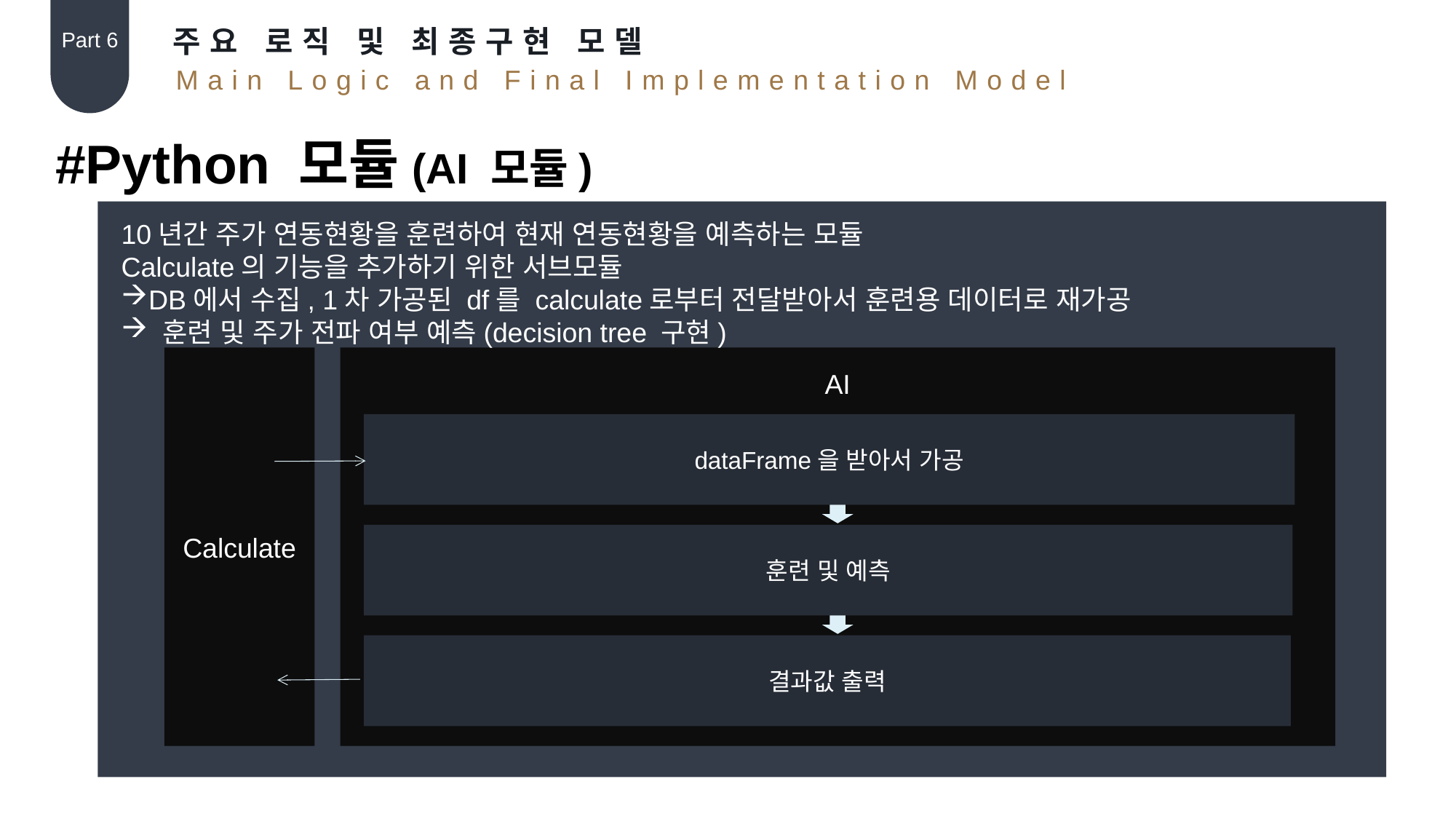

주요 로직 및 최종구현 모델
Part 6
Main Logic and Final Implementation Model
#Python 모듈(AI 모듈)

10년간 주가 연동현황을 훈련하여 현재 연동현황을 예측하는 모듈
Calculate의 기능을 추가하기 위한 서브모듈
DB에서 수집, 1차 가공된 df를 calculate로부터 전달받아서 훈련용 데이터로 재가공
 훈련 및 주가 전파 여부 예측(decision tree 구현)
Calculate
AI

dataFrame을 받아서 가공

훈련 및 예측

결과값 출력